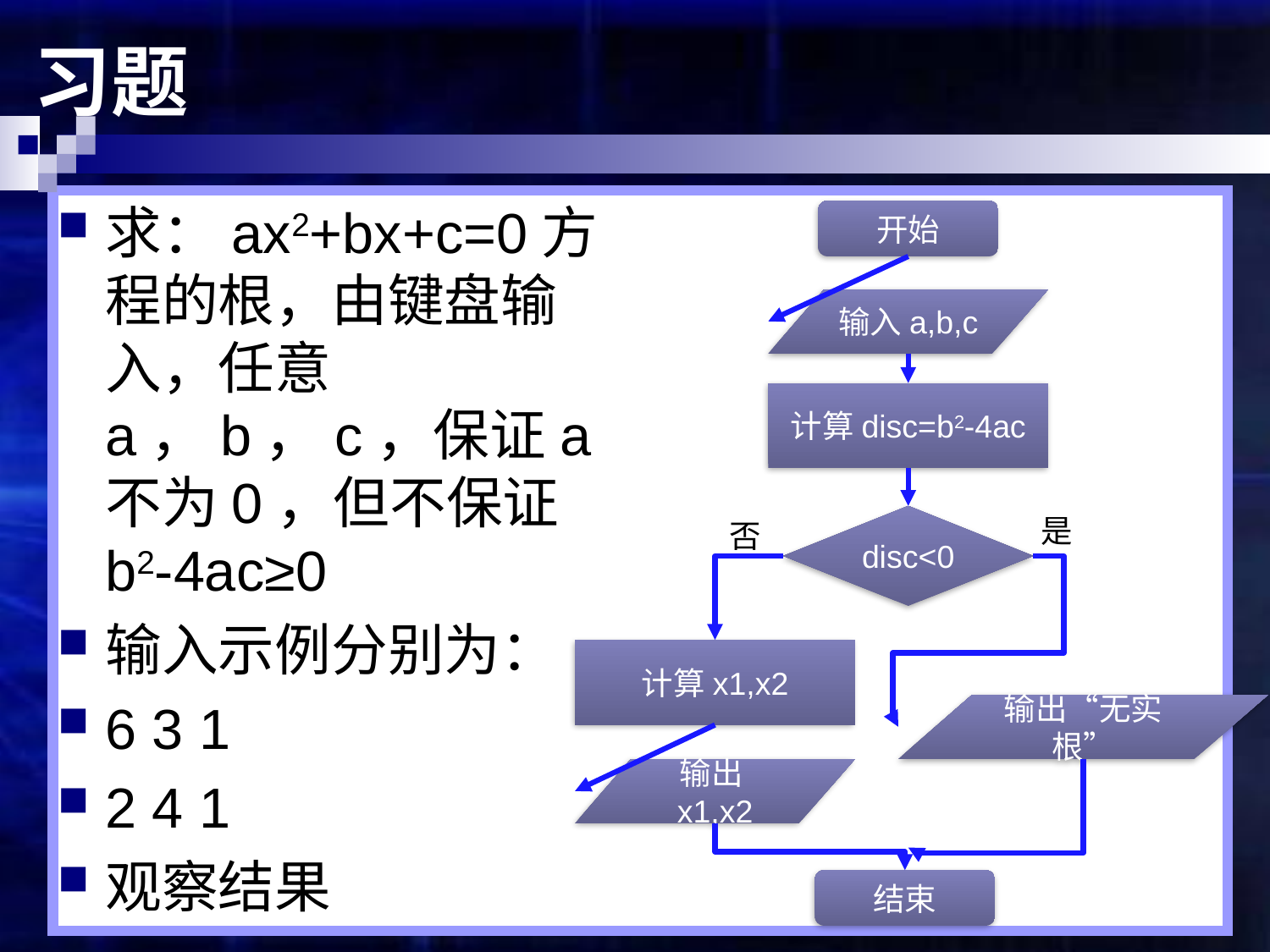

# 习题
求：ax2+bx+c=0方程的根，由键盘输入，任意a，b，c，保证a不为0，但不保证b2-4ac≥0
输入示例分别为：
6 3 1
2 4 1
观察结果
开始
输入a,b,c
计算disc=b2-4ac
是
disc<0
否
计算x1,x2
输出“无实根”
输出x1,x2
结束